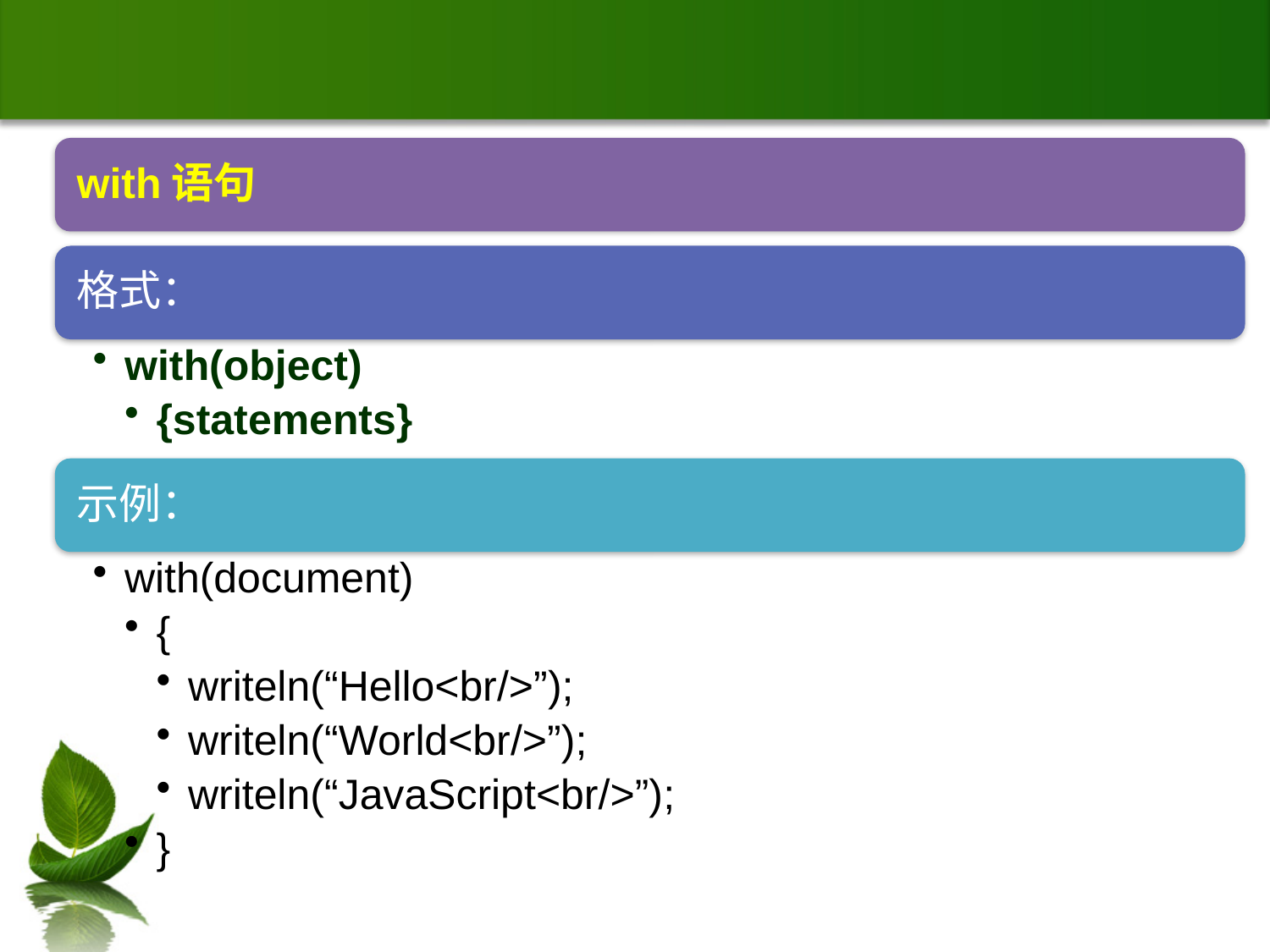

with语句
格式：
with(object)
{statements}
示例：
with(document)
{
writeln(“Hello<br/>”);
writeln(“World<br/>”);
writeln(“JavaScript<br/>”);
}